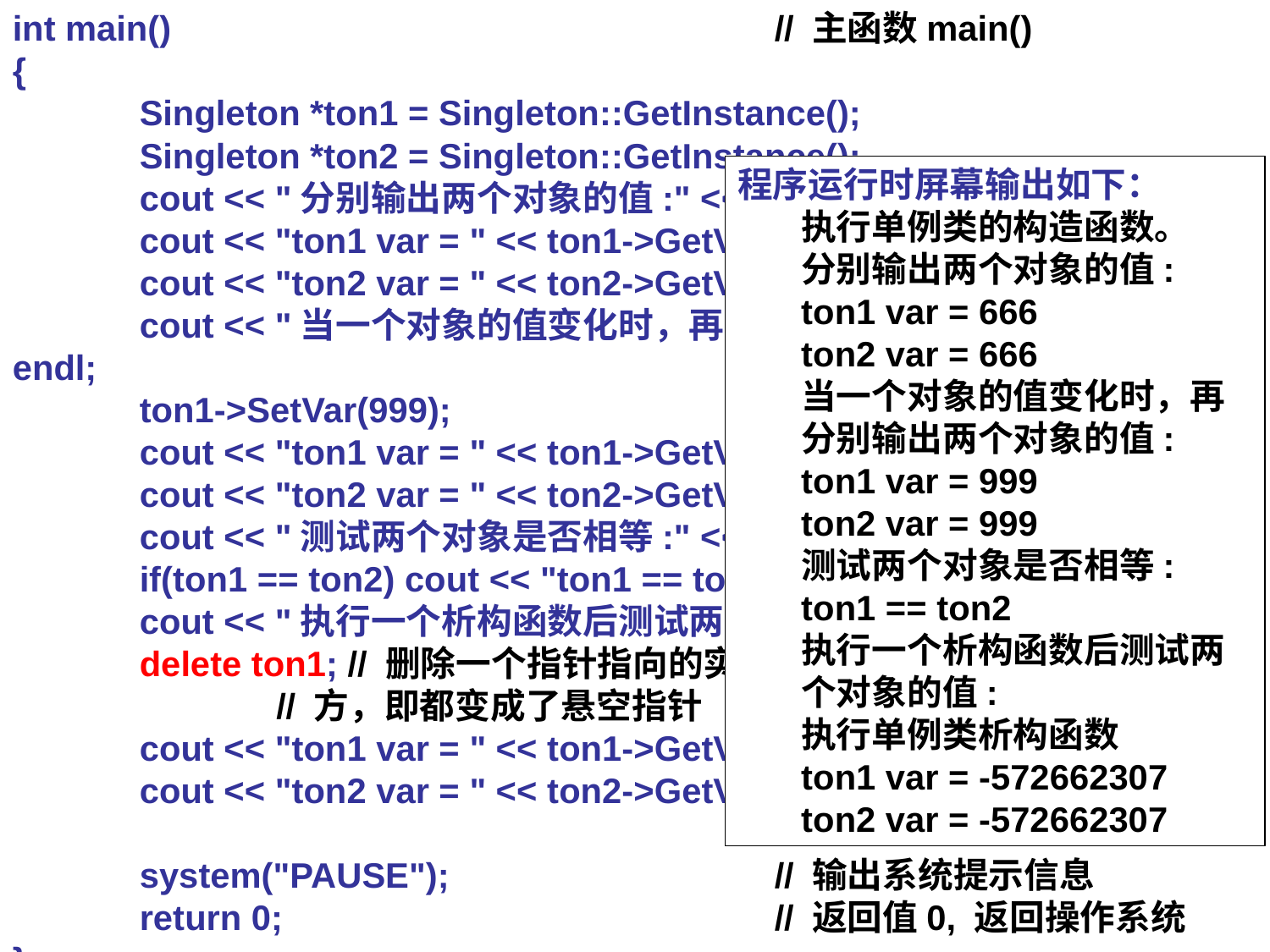

int main()					// 主函数main()
{
	Singleton *ton1 = Singleton::GetInstance();
	Singleton *ton2 = Singleton::GetInstance();
	cout << "分别输出两个对象的值:" << endl;
	cout << "ton1 var = " << ton1->GetVar() << endl;
	cout << "ton2 var = " << ton2->GetVar() << endl;
	cout << "当一个对象的值变化时，再分别输出两个对象的值:" << endl;
	ton1->SetVar(999);
	cout << "ton1 var = " << ton1->GetVar() << endl;
	cout << "ton2 var = " << ton2->GetVar() << endl;
	cout << "测试两个对象是否相等:" << endl;
	if(ton1 == ton2) cout << "ton1 == ton2" << endl;
	cout << "执行一个析构函数后测试两个对象的值:" << endl;
	delete ton1; // 删除一个指针指向的实体，指向了一个不可预知的地
		 // 方，即都变成了悬空指针（也称为野指针）
	cout << "ton1 var = " << ton1->GetVar() << endl;
	cout << "ton2 var = " << ton2->GetVar() << endl;

	system("PAUSE");			// 输出系统提示信息
	return 0;               			// 返回值0, 返回操作系统
}

程序运行时屏幕输出如下：
执行单例类的构造函数。
分别输出两个对象的值:
ton1 var = 666
ton2 var = 666
当一个对象的值变化时，再分别输出两个对象的值:
ton1 var = 999
ton2 var = 999
测试两个对象是否相等:
ton1 == ton2
执行一个析构函数后测试两个对象的值:
执行单例类析构函数
ton1 var = -572662307
ton2 var = -572662307